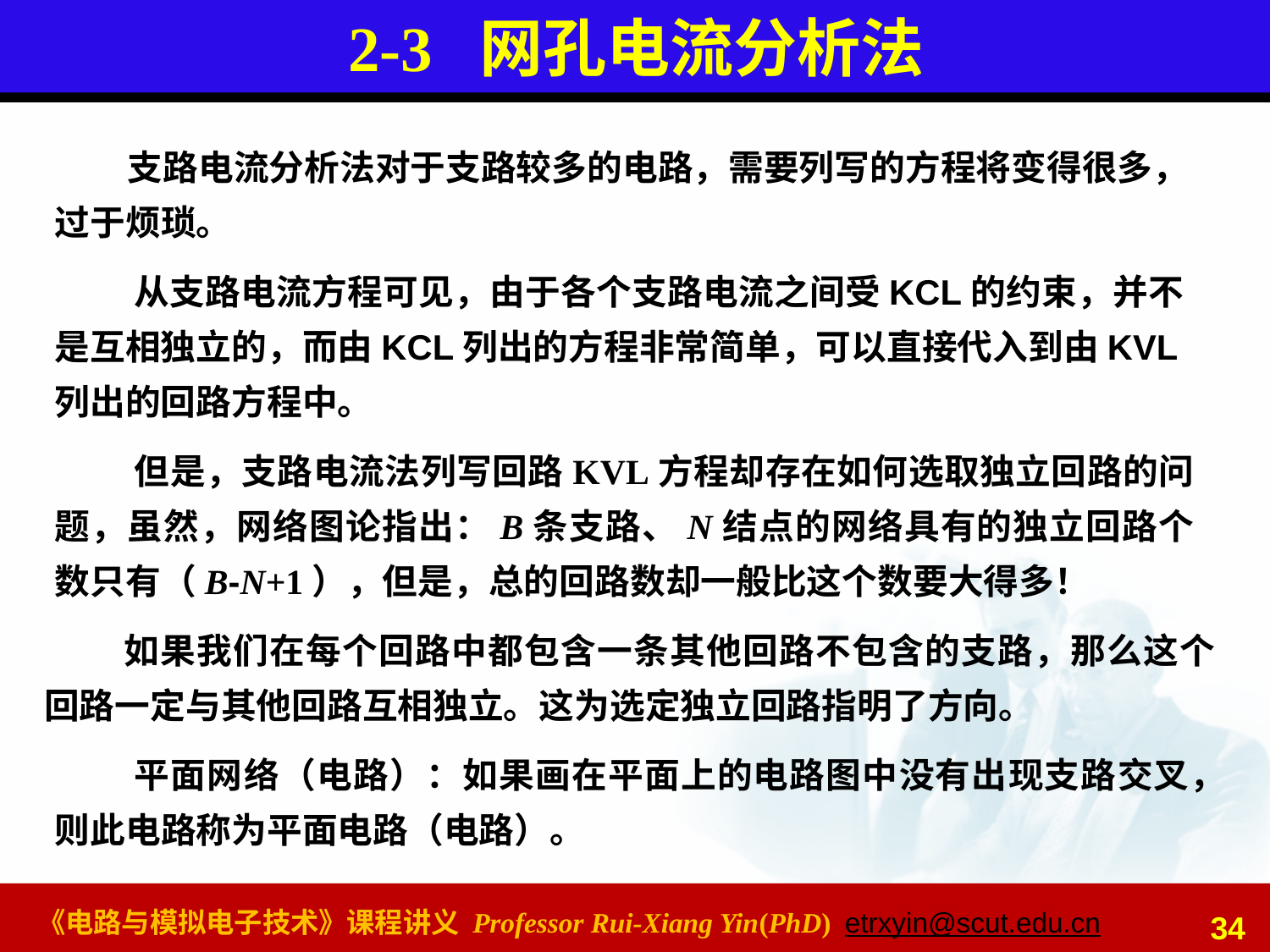

# 2-3  网孔电流分析法
        支路电流分析法对于支路较多的电路，需要列写的方程将变得很多，过于烦琐。
从支路电流方程可见，由于各个支路电流之间受KCL的约束，并不是互相独立的，而由KCL列出的方程非常简单，可以直接代入到由KVL列出的回路方程中。
但是，支路电流法列写回路KVL方程却存在如何选取独立回路的问题，虽然，网络图论指出：B条支路、N结点的网络具有的独立回路个数只有（B-N+1），但是，总的回路数却一般比这个数要大得多！
如果我们在每个回路中都包含一条其他回路不包含的支路，那么这个回路一定与其他回路互相独立。这为选定独立回路指明了方向。
平面网络（电路）：如果画在平面上的电路图中没有出现支路交叉，则此电路称为平面电路（电路）。
34